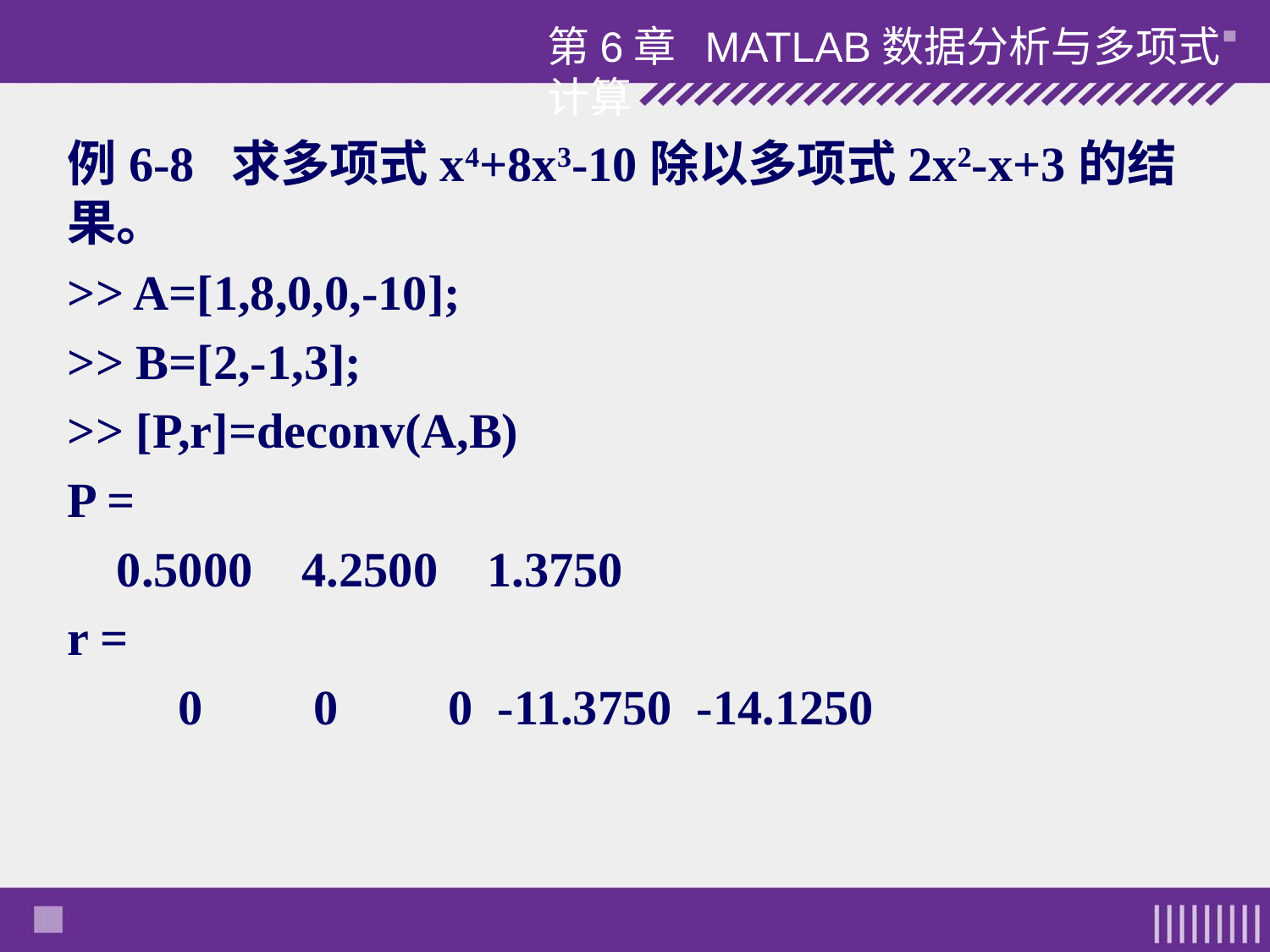

第6章  MATLAB数据分析与多项式计算
例6-8  求多项式x4+8x3-10除以多项式2x2-x+3的结果。
>> A=[1,8,0,0,-10];
>> B=[2,-1,3];
>> [P,r]=deconv(A,B)
P =
    0.5000    4.2500    1.3750
r =
         0         0         0  -11.3750  -14.1250